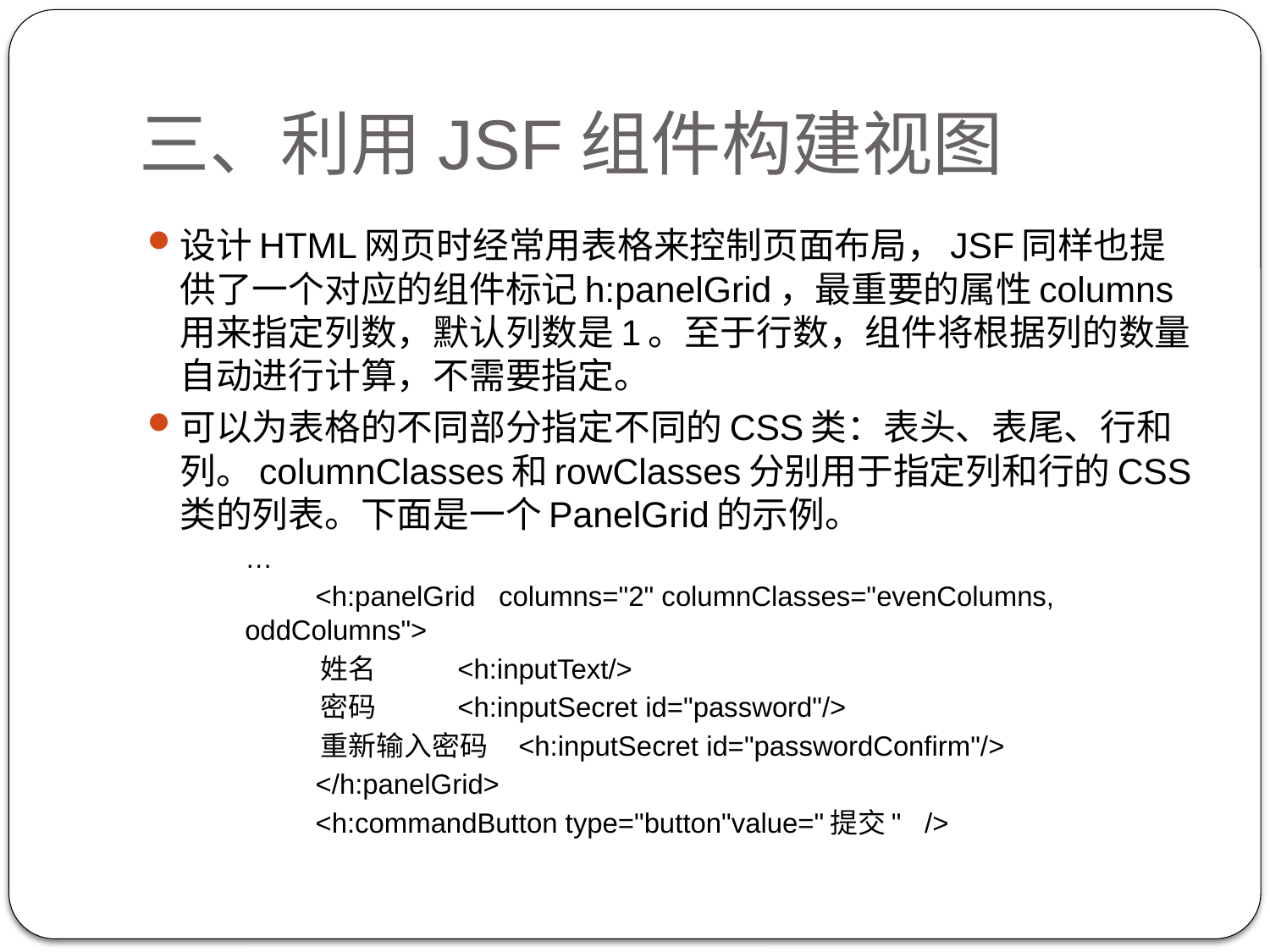

# 三、利用JSF组件构建视图
设计HTML网页时经常用表格来控制页面布局，JSF同样也提供了一个对应的组件标记h:panelGrid，最重要的属性columns用来指定列数，默认列数是1。至于行数，组件将根据列的数量自动进行计算，不需要指定。
可以为表格的不同部分指定不同的CSS类：表头、表尾、行和列。columnClasses和rowClasses分别用于指定列和行的CSS类的列表。下面是一个PanelGrid的示例。
…
         <h:panelGrid   columns="2" columnClasses="evenColumns, oddColumns">
           姓名            <h:inputText/>
           密码            <h:inputSecret id="password"/>
           重新输入密码    <h:inputSecret id="passwordConfirm"/>
         </h:panelGrid>
         <h:commandButton type="button"value="提交"   />